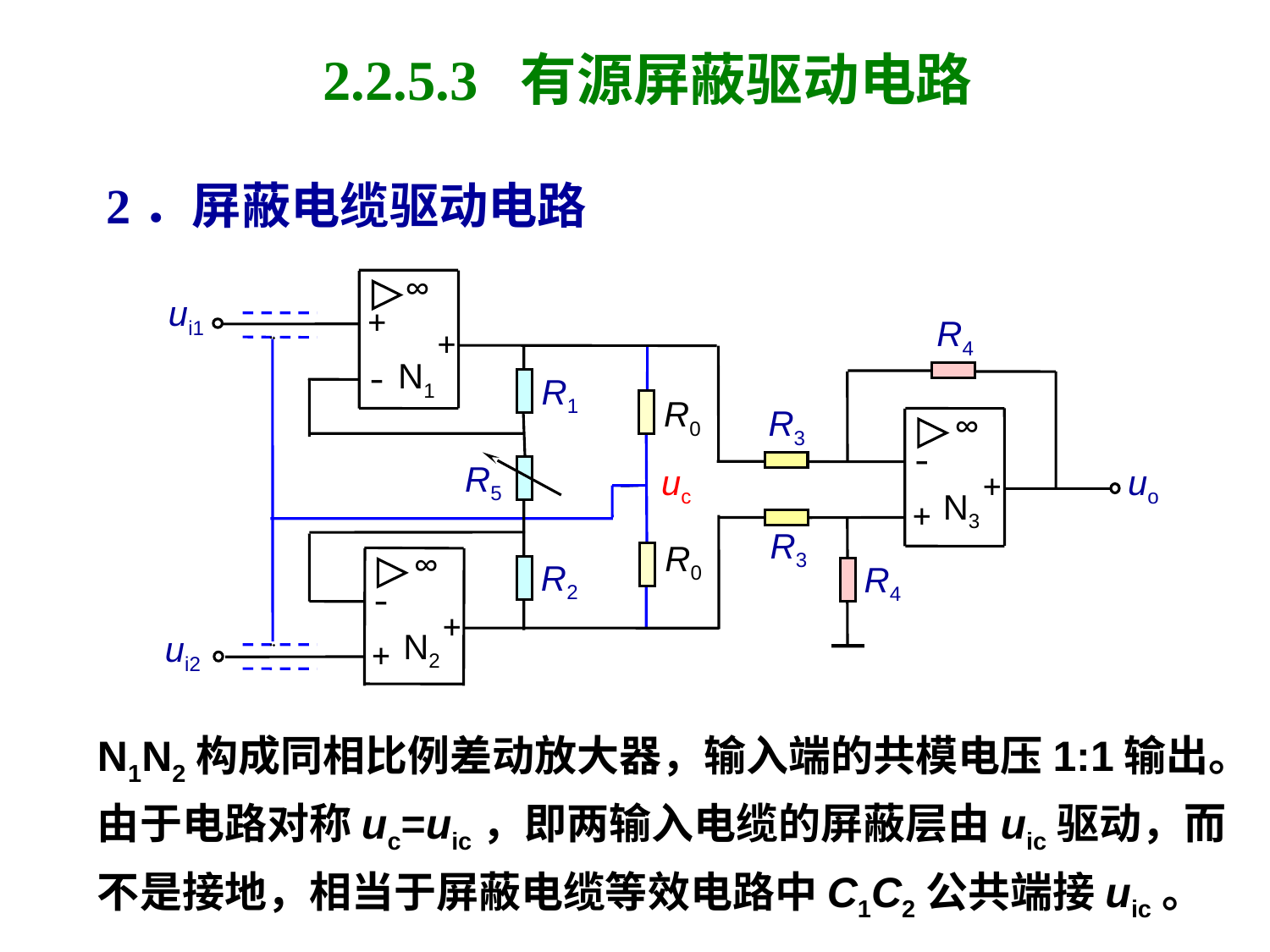

# 2.2.5.3  有源屏蔽驱动电路
2．屏蔽电缆驱动电路
∞

ui1
+
R4

+

N1
-

R1

R0

R3
∞

-

R5
uc
uo

+

N3

+

R3

R0
∞

R2

R4

-

+

N2
ui2

+

N1N2构成同相比例差动放大器，输入端的共模电压1:1输出。
由于电路对称uc=uic，即两输入电缆的屏蔽层由uic驱动，而
不是接地，相当于屏蔽电缆等效电路中C1C2公共端接uic。